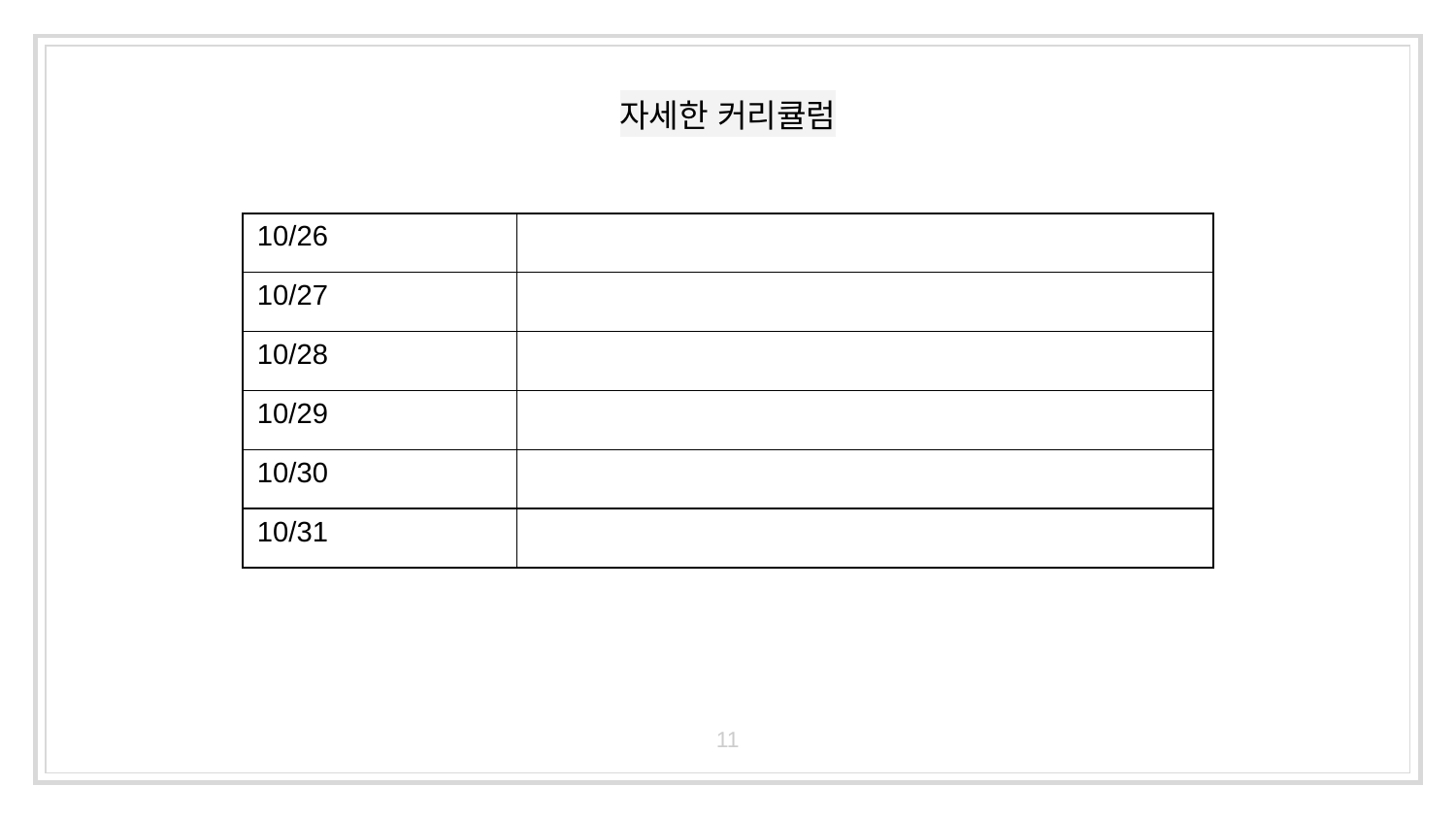

# 자세한 커리큘럼
| 10/26 |  |
| --- | --- |
| 10/27 |  |
| 10/28 |  |
| 10/29 |  |
| 10/30 |  |
| 10/31 |  |
11